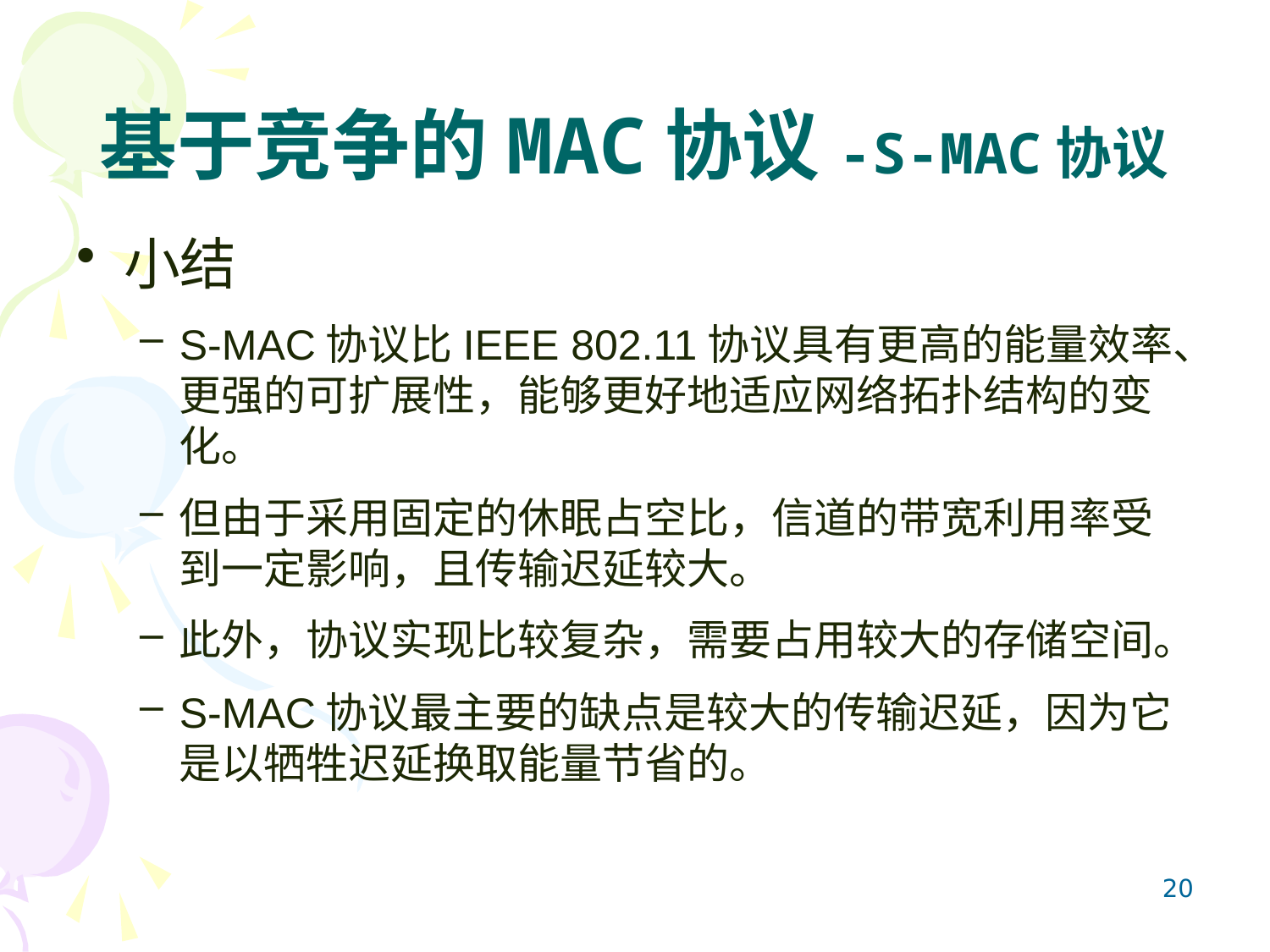

# 基于竞争的MAC协议-S-MAC协议
小结
S-MAC协议比IEEE 802.11协议具有更高的能量效率、更强的可扩展性，能够更好地适应网络拓扑结构的变化。
但由于采用固定的休眠占空比，信道的带宽利用率受到一定影响，且传输迟延较大。
此外，协议实现比较复杂，需要占用较大的存储空间。
S-MAC协议最主要的缺点是较大的传输迟延，因为它是以牺牲迟延换取能量节省的。
20